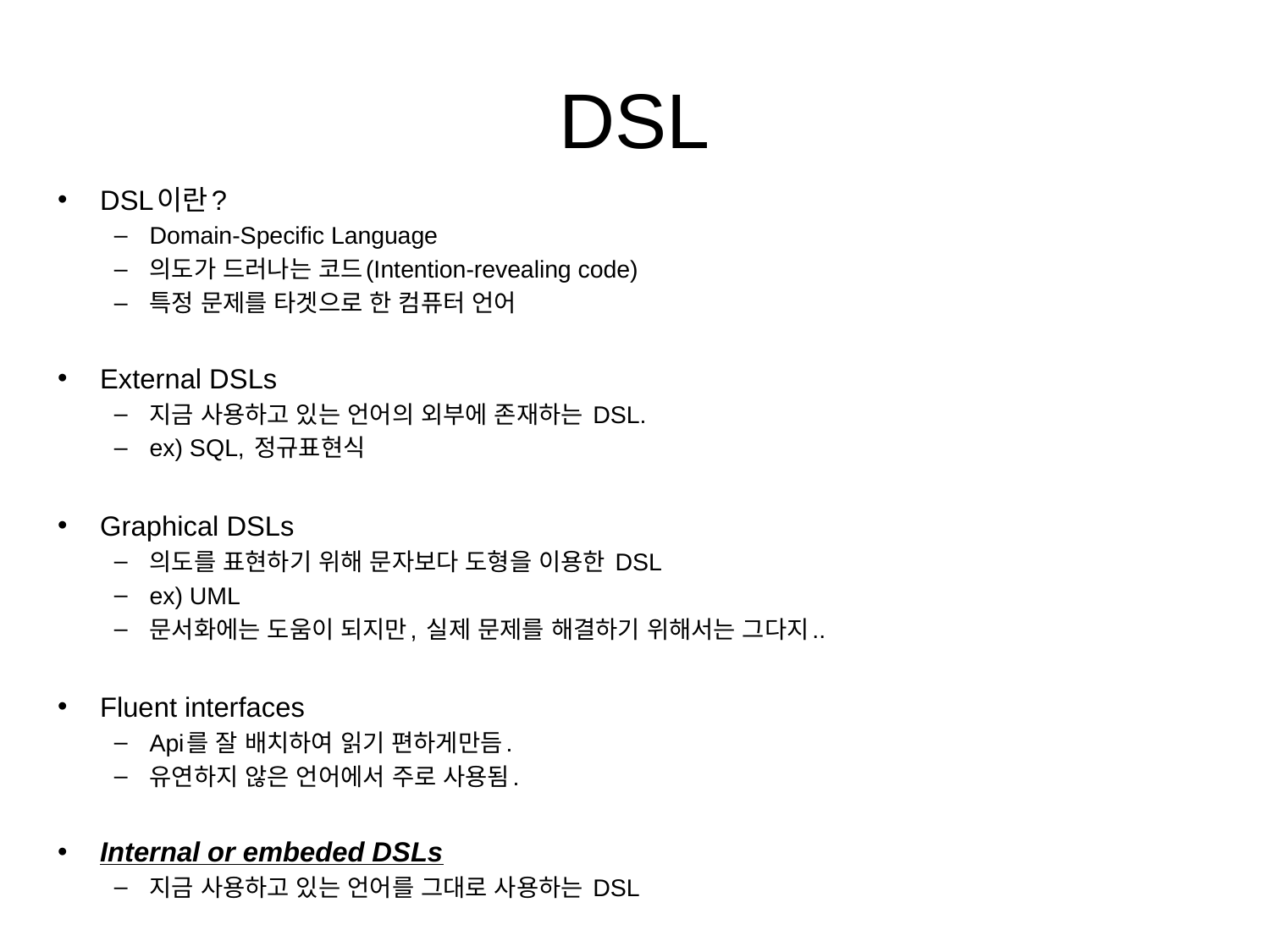

# DSL
DSL이란?
Domain-Specific Language
의도가 드러나는 코드(Intention-revealing code)
특정 문제를 타겟으로 한 컴퓨터 언어

External DSLs
지금 사용하고 있는 언어의 외부에 존재하는 DSL.
ex) SQL, 정규표현식

Graphical DSLs
의도를 표현하기 위해 문자보다 도형을 이용한 DSL
ex) UML
문서화에는 도움이 되지만, 실제 문제를 해결하기 위해서는 그다지..

Fluent interfaces
Api를 잘 배치하여 읽기 편하게만듬.
유연하지 않은 언어에서 주로 사용됨.

Internal or embeded DSLs
지금 사용하고 있는 언어를 그대로 사용하는 DSL